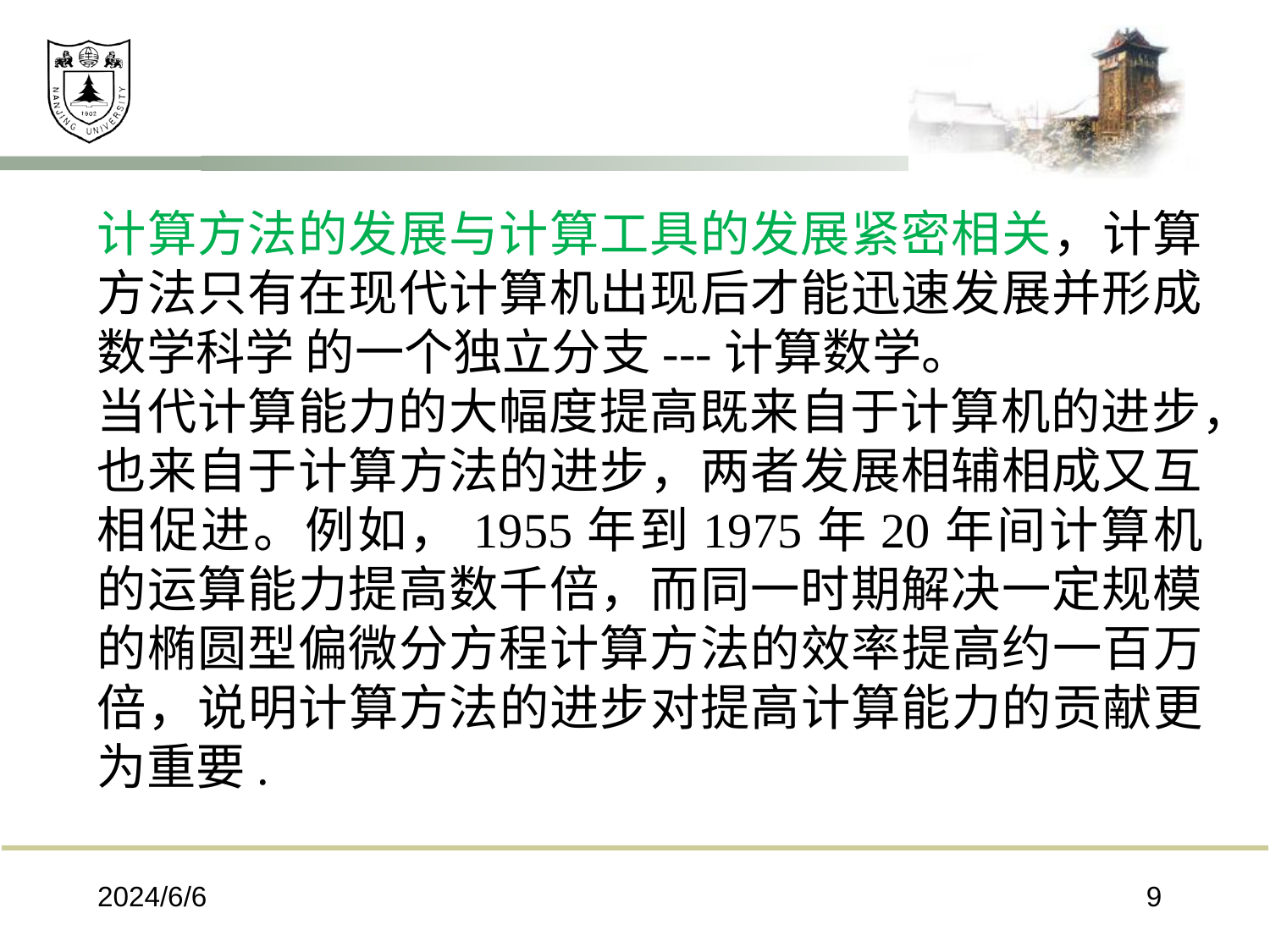

#
计算方法的发展与计算工具的发展紧密相关，计算方法只有在现代计算机出现后才能迅速发展并形成数学科学 的一个独立分支---计算数学。
当代计算能力的大幅度提高既来自于计算机的进步，也来自于计算方法的进步，两者发展相辅相成又互相促进。例如，1955年到1975年20年间计算机的运算能力提高数千倍，而同一时期解决一定规模的椭圆型偏微分方程计算方法的效率提高约一百万倍，说明计算方法的进步对提高计算能力的贡献更为重要.

2024/6/6
9